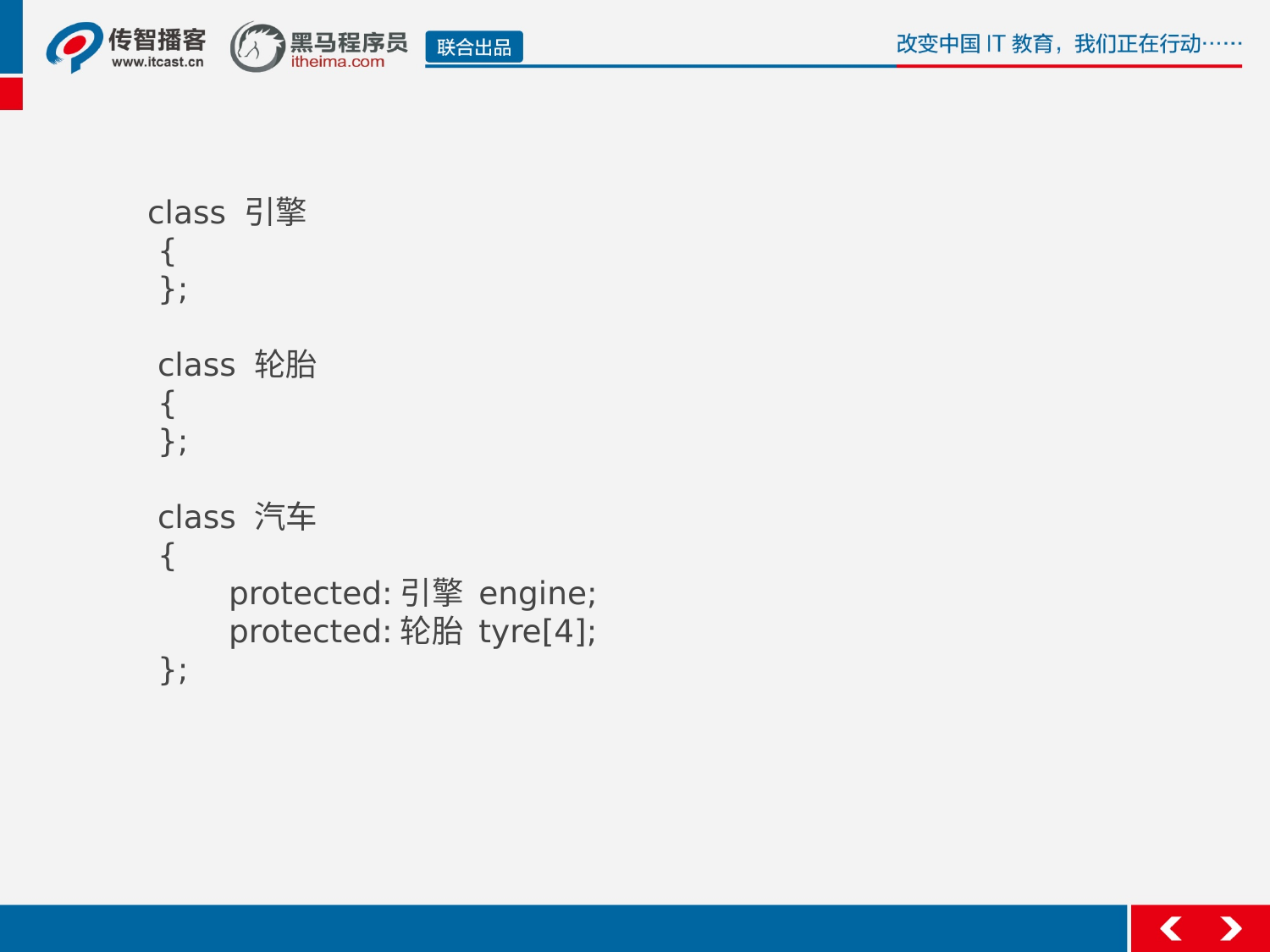

#
class 引擎
 {
 };

 class 轮胎
 {
 };

 class 汽车
 {
        protected:引擎 engine;
        protected:轮胎 tyre[4];
 };